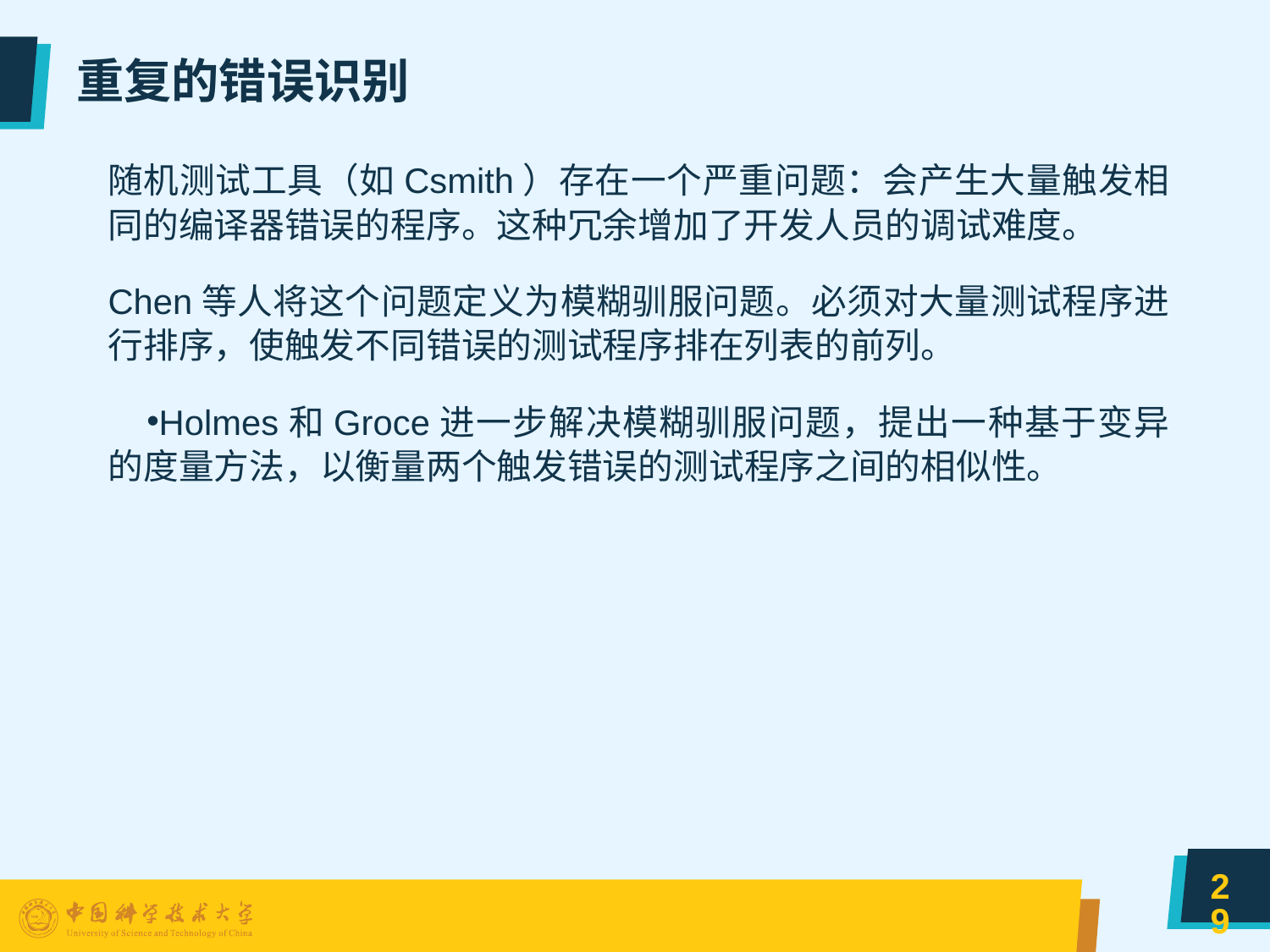

# 重复的错误识别
随机测试工具（如Csmith）存在一个严重问题：会产生大量触发相同的编译器错误的程序。这种冗余增加了开发人员的调试难度。
Chen等人将这个问题定义为模糊驯服问题。必须对大量测试程序进行排序，使触发不同错误的测试程序排在列表的前列。
Holmes和Groce进一步解决模糊驯服问题，提出一种基于变异的度量方法，以衡量两个触发错误的测试程序之间的相似性。
29